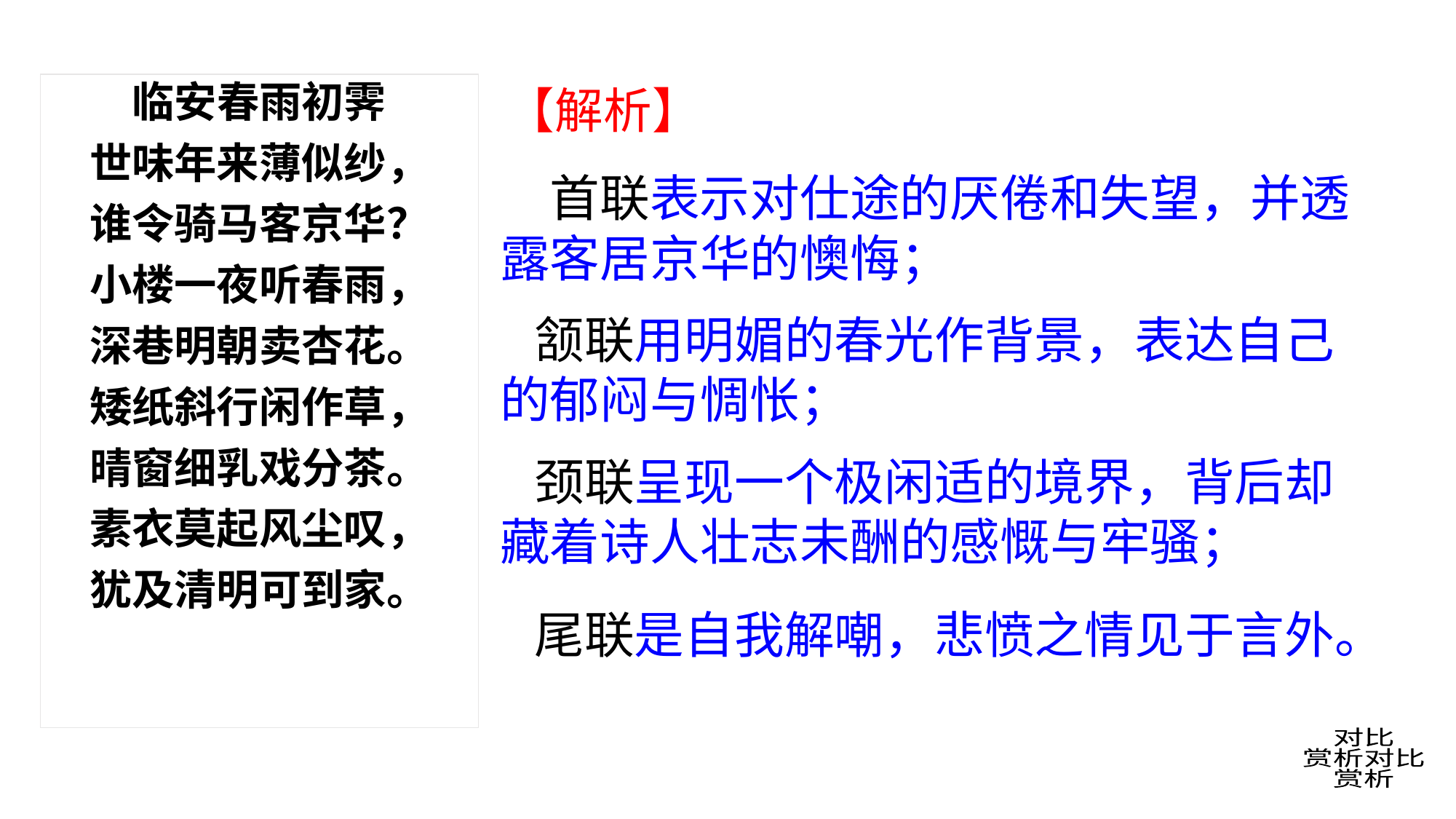

临安春雨初霁
世味年来薄似纱，
谁令骑马客京华？
小楼一夜听春雨，
深巷明朝卖杏花。
矮纸斜行闲作草，
晴窗细乳戏分茶。
素衣莫起风尘叹，
犹及清明可到家。
【解析】
　首联表示对仕途的厌倦和失望，并透露客居京华的懊悔；

  颔联用明媚的春光作背景，表达自己的郁闷与惆怅；

  颈联呈现一个极闲适的境界，背后却藏着诗人壮志未酬的感慨与牢骚；

  尾联是自我解嘲，悲愤之情见于言外。
对比
赏析对比
赏析